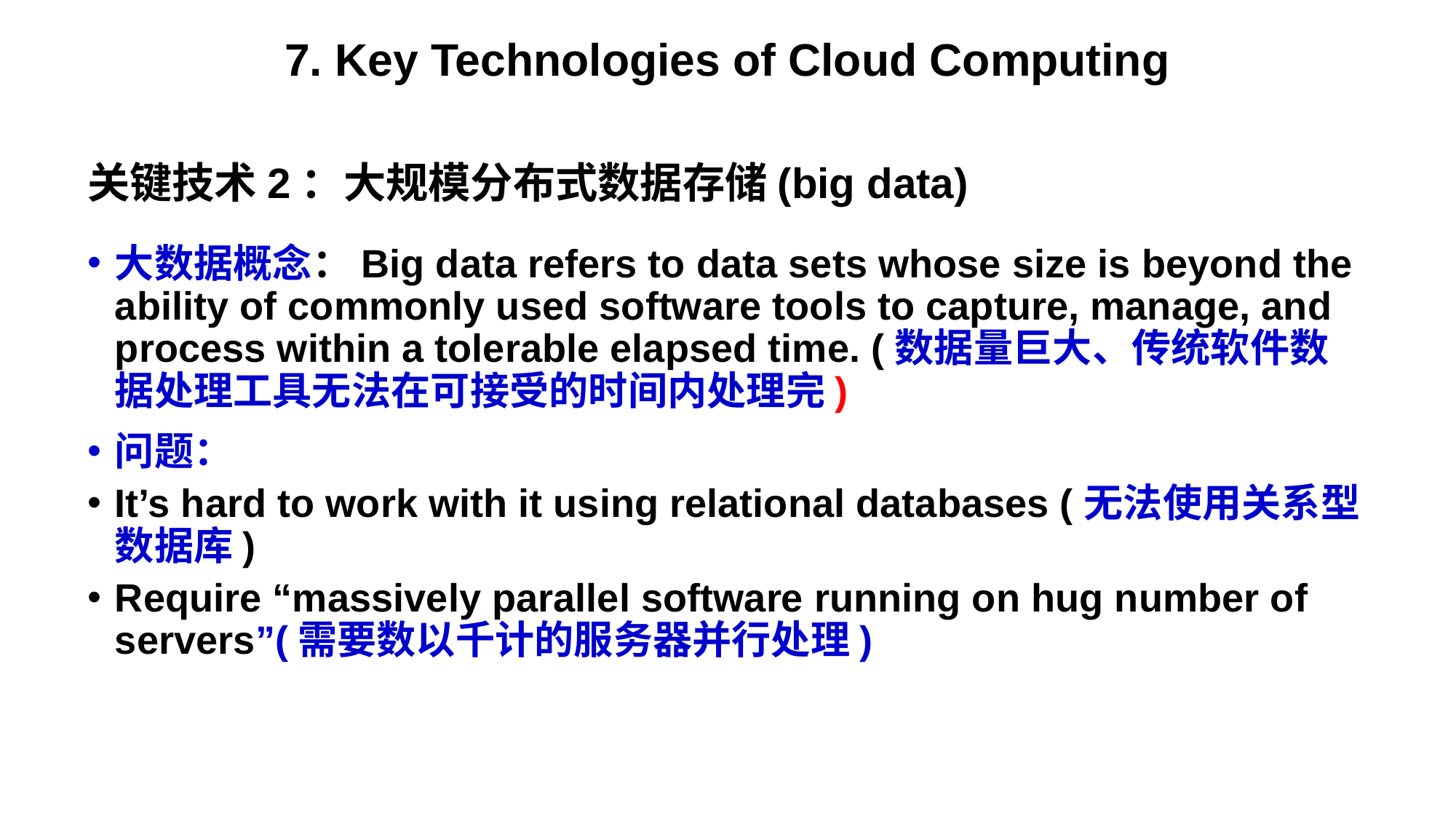

7. Key Technologies of Cloud Computing
# 关键技术2：大规模分布式数据存储(big data)
大数据概念：Big data refers to data sets whose size is beyond the ability of commonly used software tools to capture, manage, and process within a tolerable elapsed time. (数据量巨大、传统软件数据处理工具无法在可接受的时间内处理完)
问题：
It’s hard to work with it using relational databases (无法使用关系型数据库)
Require “massively parallel software running on hug number of servers”(需要数以千计的服务器并行处理)